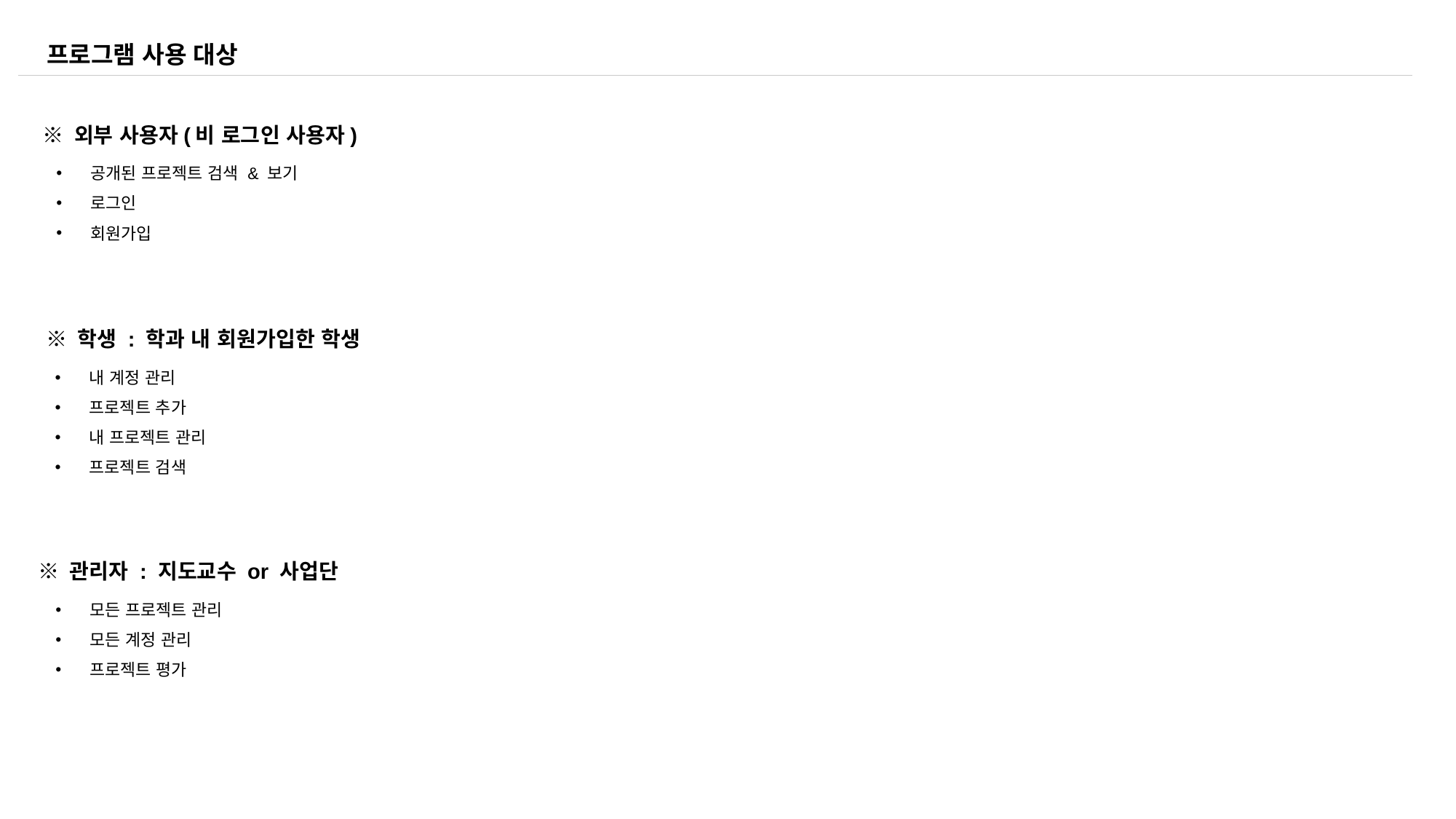

프로그램 사용 대상
※ 외부 사용자(비 로그인 사용자)
공개된 프로젝트 검색 & 보기
로그인
회원가입
※ 학생 : 학과 내 회원가입한 학생
내 계정 관리
프로젝트 추가
내 프로젝트 관리
프로젝트 검색
※ 관리자 : 지도교수 or 사업단
모든 프로젝트 관리
모든 계정 관리
프로젝트 평가